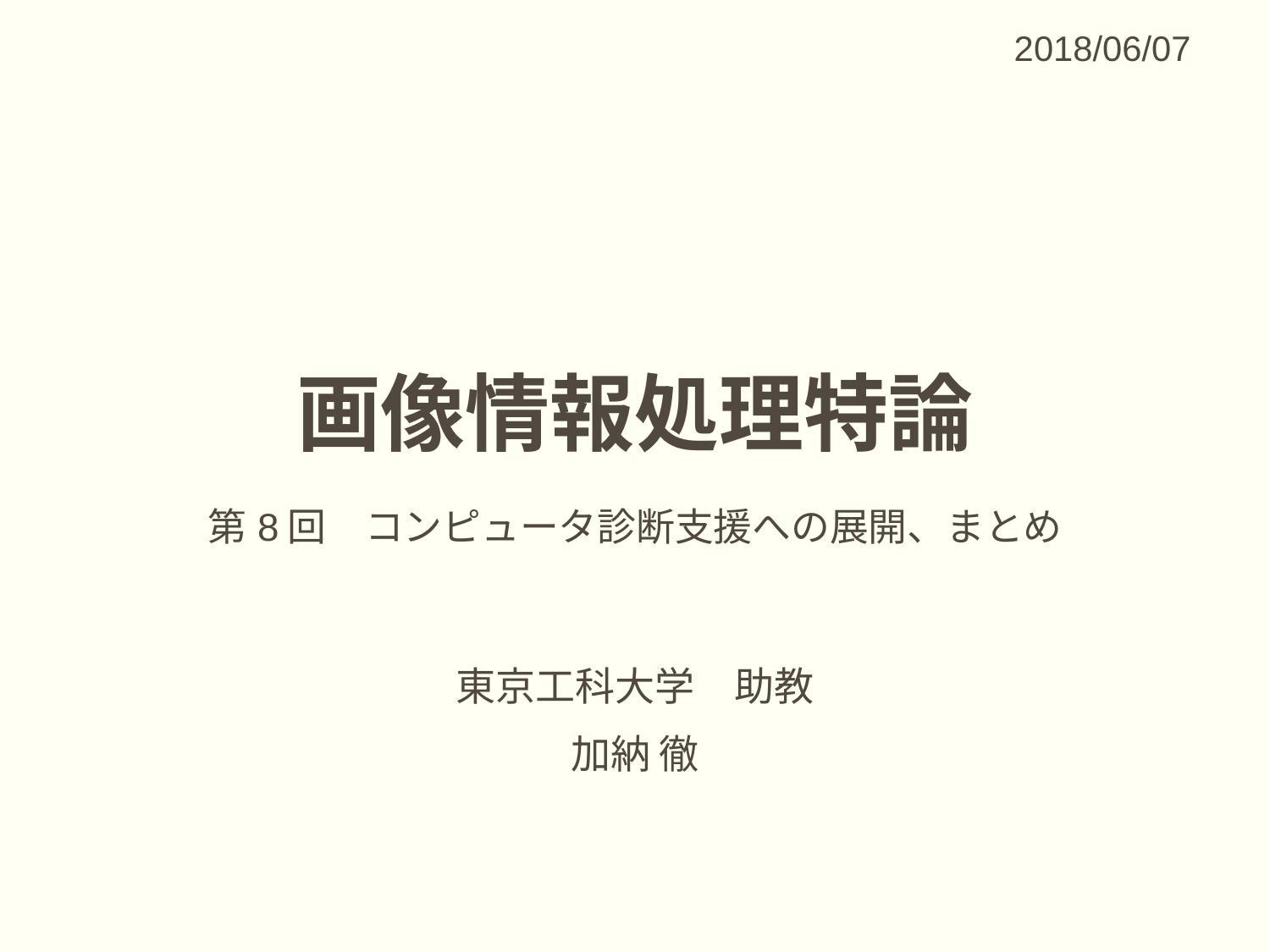

2018/06/07
# 画像情報処理特論 第8回　コンピュータ診断支援への展開、まとめ
東京工科大学　助教
加納 徹